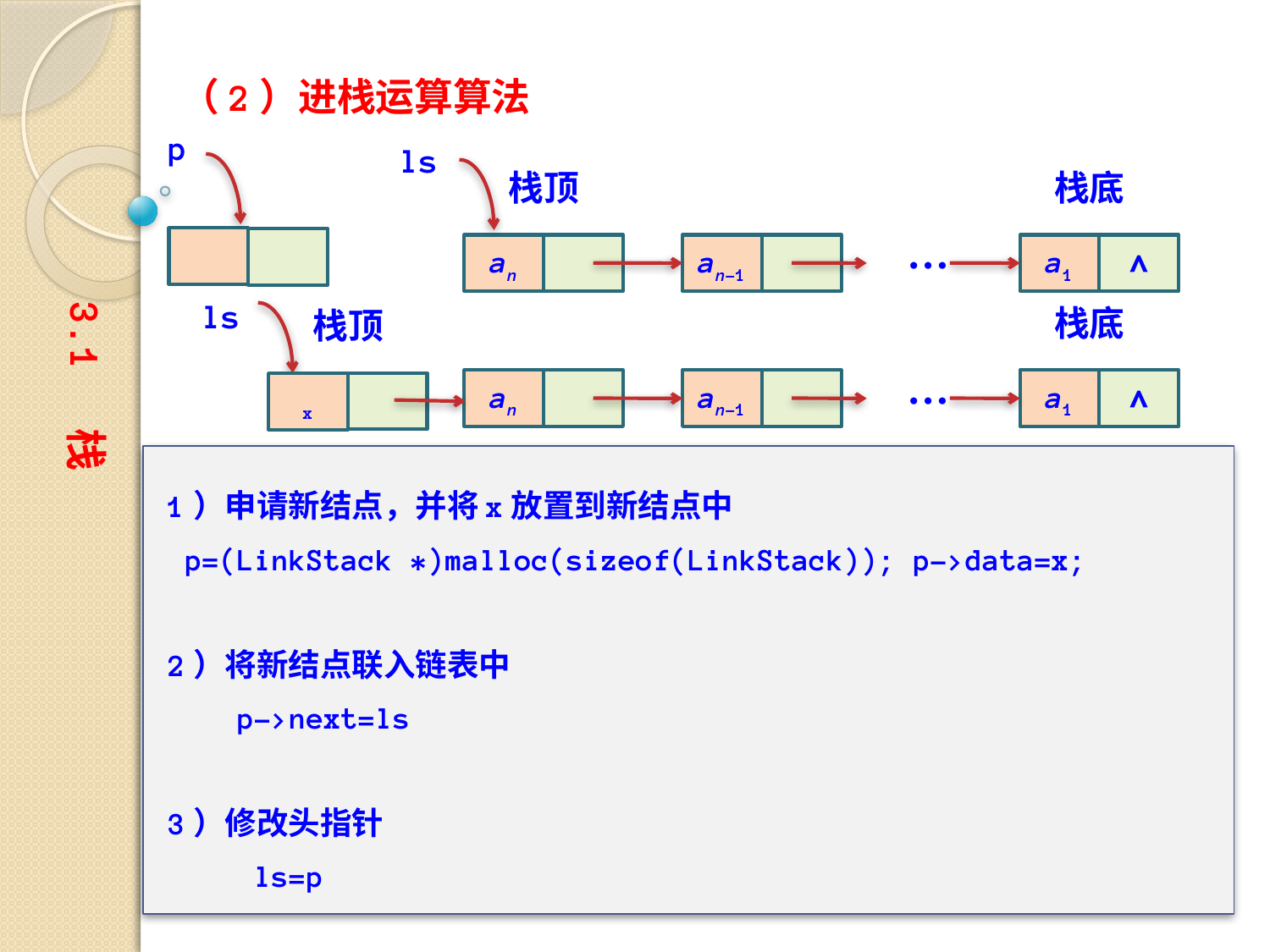

（2）进栈运算算法

p
ls

栈顶
栈底
…
an

a1
∧
an-1

3.1  栈
ls
栈底
栈顶

…
an

a1
∧
an-1

x
1）申请新结点，并将x放置到新结点中
 p=(LinkStack *)malloc(sizeof(LinkStack)); p->data=x;

2）将新结点联入链表中
    p->next=ls

3）修改头指针
     ls=p